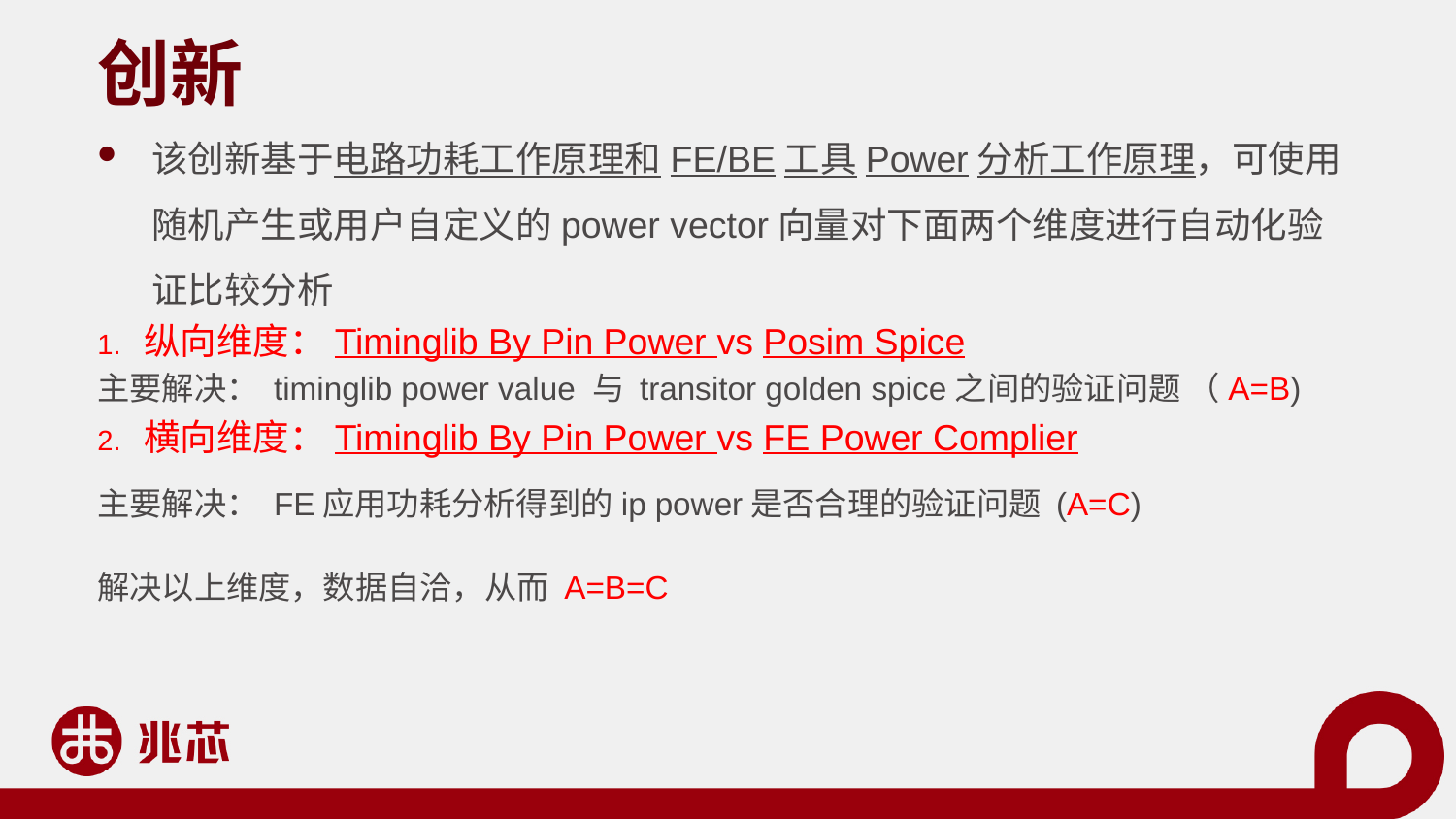

# 创新
该创新基于电路功耗工作原理和FE/BE工具Power分析工作原理，可使用随机产生或用户自定义的power vector向量对下面两个维度进行自动化验证比较分析
1.  纵向维度：Timinglib By Pin Power vs Posim Spice
主要解决： timinglib power value 与 transitor golden spice之间的验证问题 （A=B)
2.  横向维度：Timinglib By Pin Power vs FE Power Complier
主要解决： FE应用功耗分析得到的ip power是否合理的验证问题 (A=C)
解决以上维度，数据自洽，从而 A=B=C